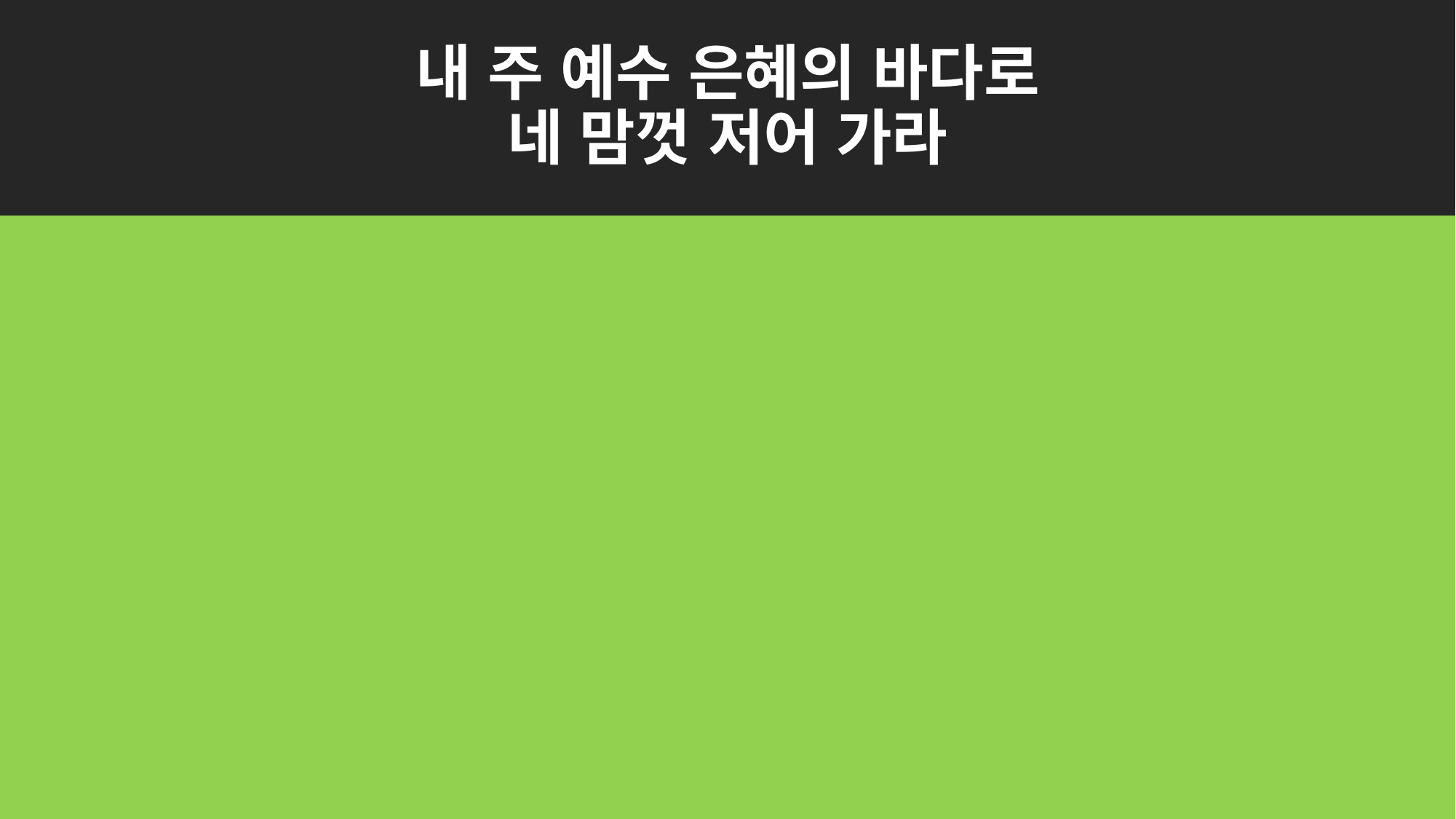

# 내 주 예수 은혜의 바다로 네 맘껏 저어 가라